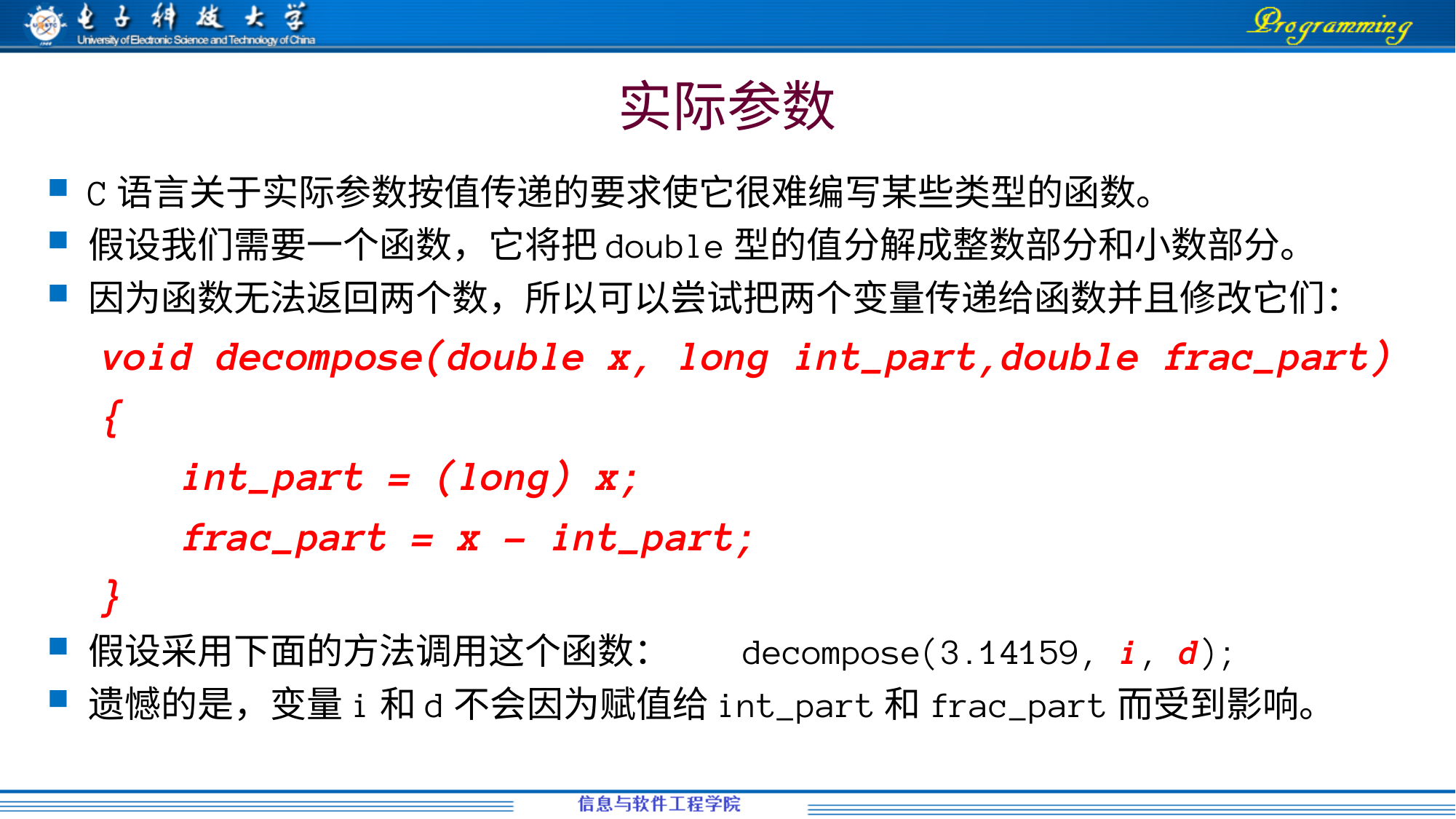

# 实际参数
C语言关于实际参数按值传递的要求使它很难编写某些类型的函数。
假设我们需要一个函数，它将把double型的值分解成整数部分和小数部分。
因为函数无法返回两个数，所以可以尝试把两个变量传递给函数并且修改它们：
void decompose(double x, long int_part,double frac_part)
{
	  int_part = (long) x;
	  frac_part = x - int_part;
}
假设采用下面的方法调用这个函数：	decompose(3.14159, i, d);
遗憾的是，变量i和d不会因为赋值给int_part和frac_part而受到影响。